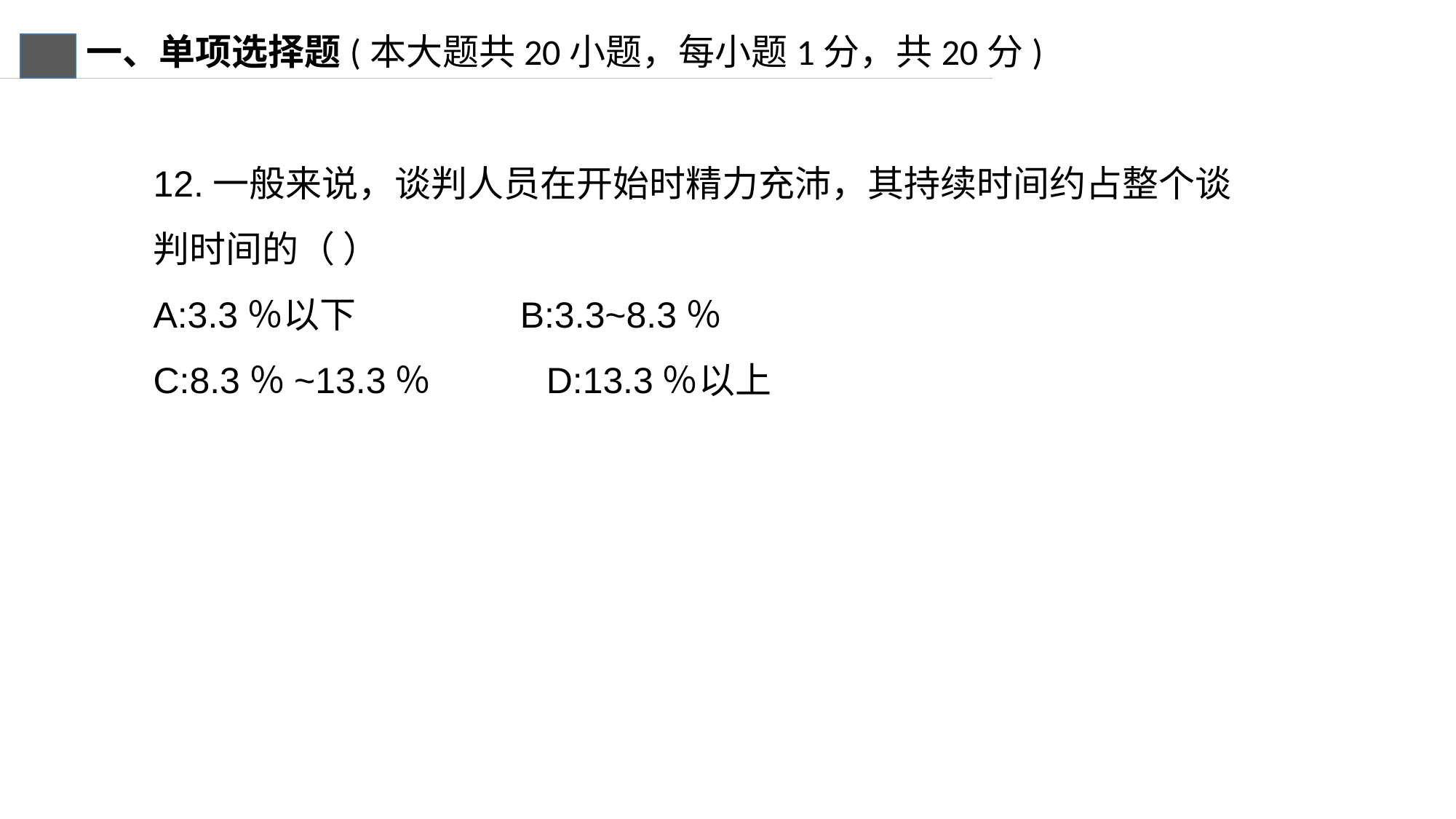

一、单项选择题(本大题共20小题，每小题1分，共20分)

12.一般来说，谈判人员在开始时精力充沛，其持续时间约占整个谈判时间的（ ）
A:3.3％以下                   B:3.3~8.3％
C:8.3％~13.3％             D:13.3％以上